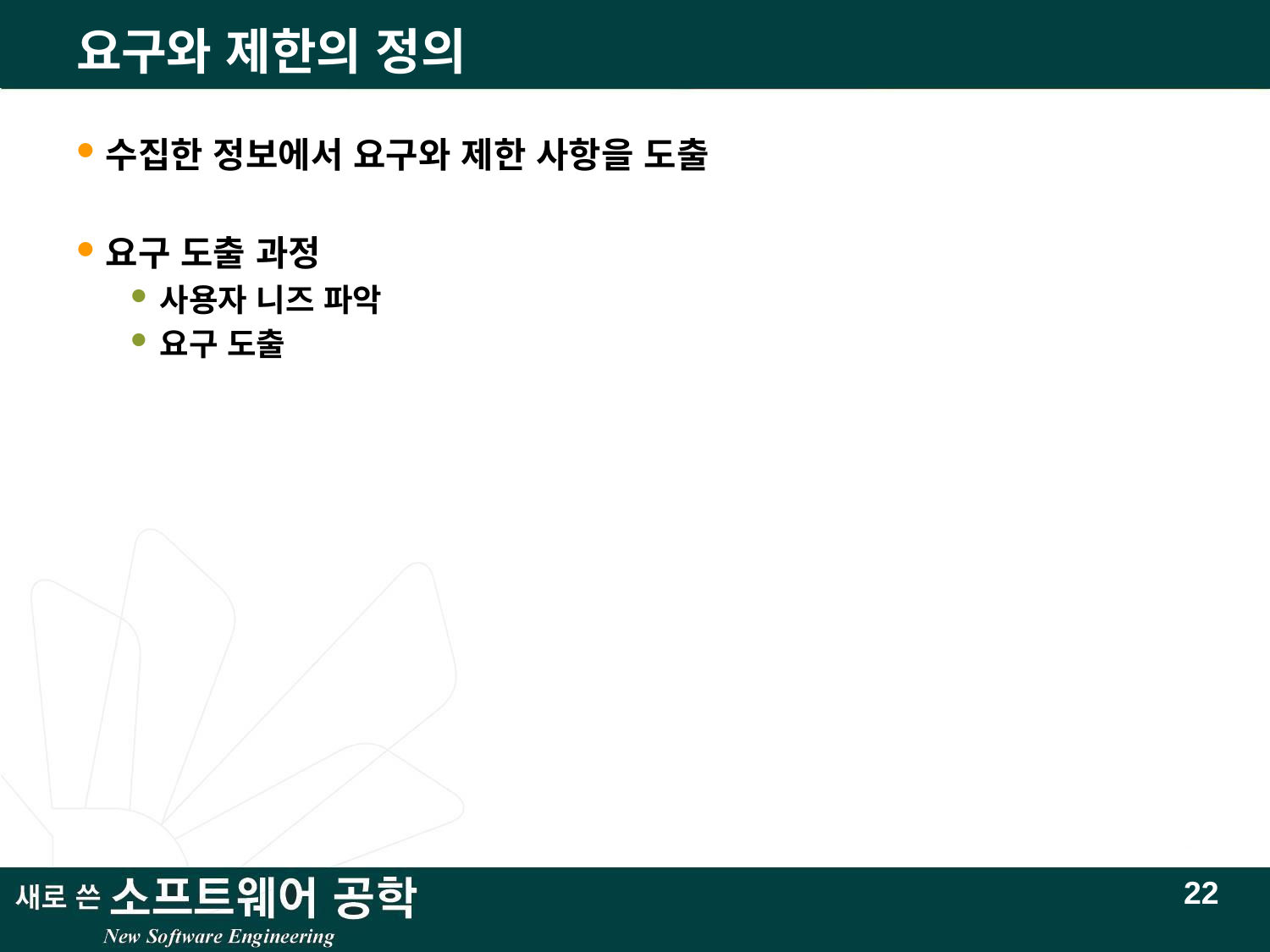

# 요구와 제한의 정의
수집한 정보에서 요구와 제한 사항을 도출

요구 도출 과정
사용자 니즈 파악
요구 도출

22